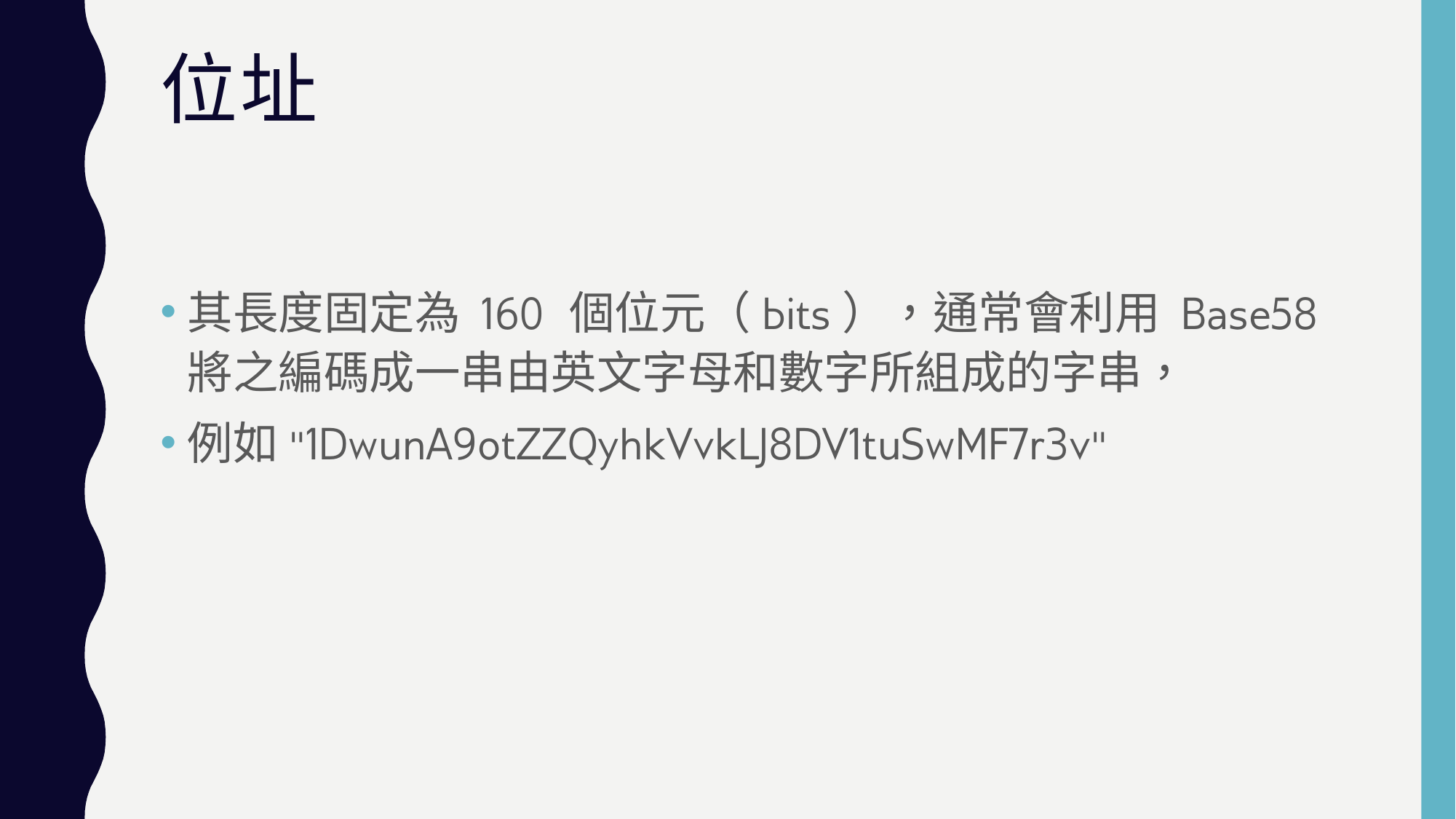

# 位址
其長度固定為 160 個位元（bits），通常會利用 Base58將之編碼成一串由英文字母和數字所組成的字串，
例如"1DwunA9otZZQyhkVvkLJ8DV1tuSwMF7r3v"